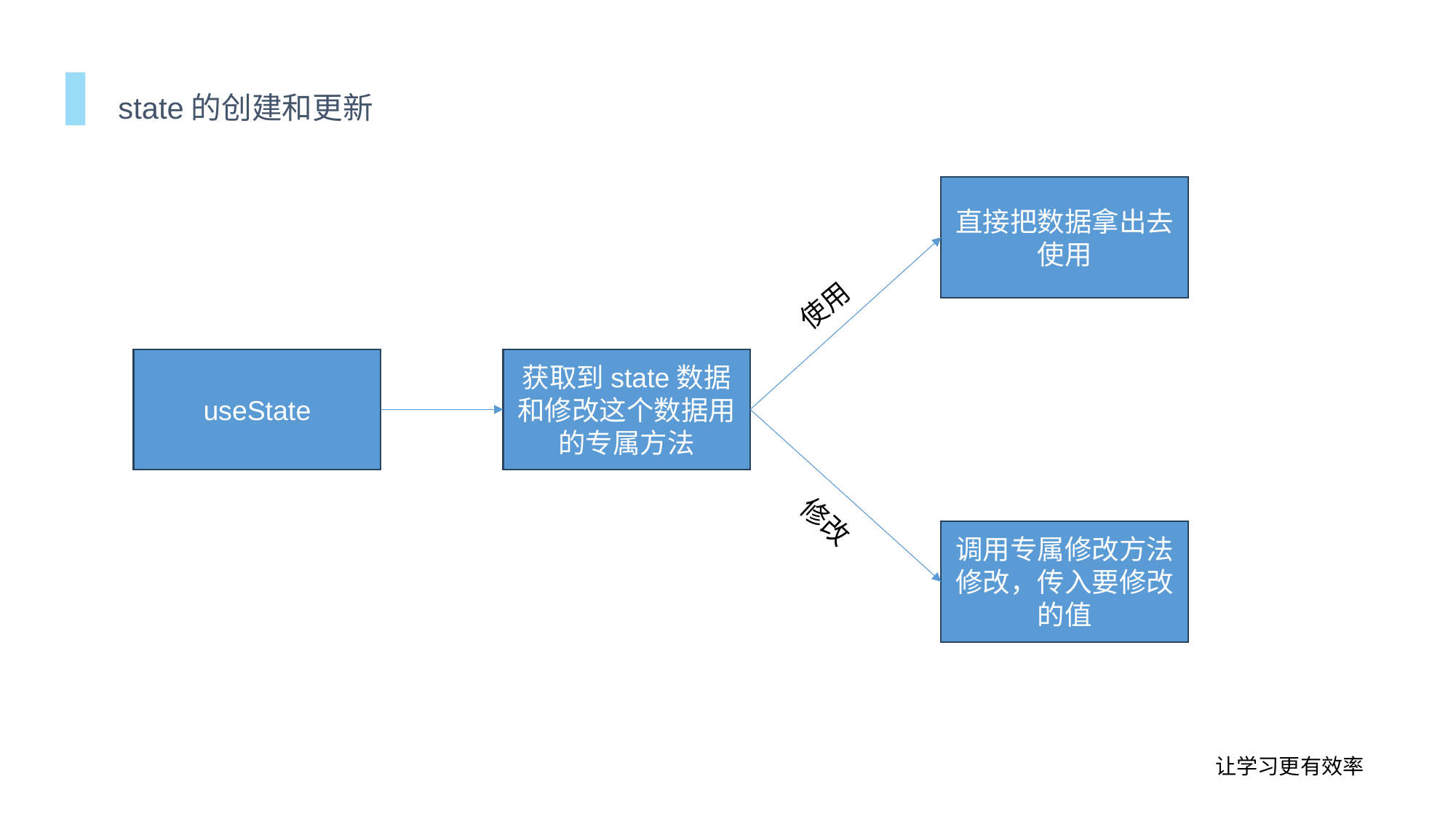

state的创建和更新

直接把数据拿出去使用
使用
useState
获取到state数据和修改这个数据用的专属方法
修改
调用专属修改方法修改，传入要修改的值